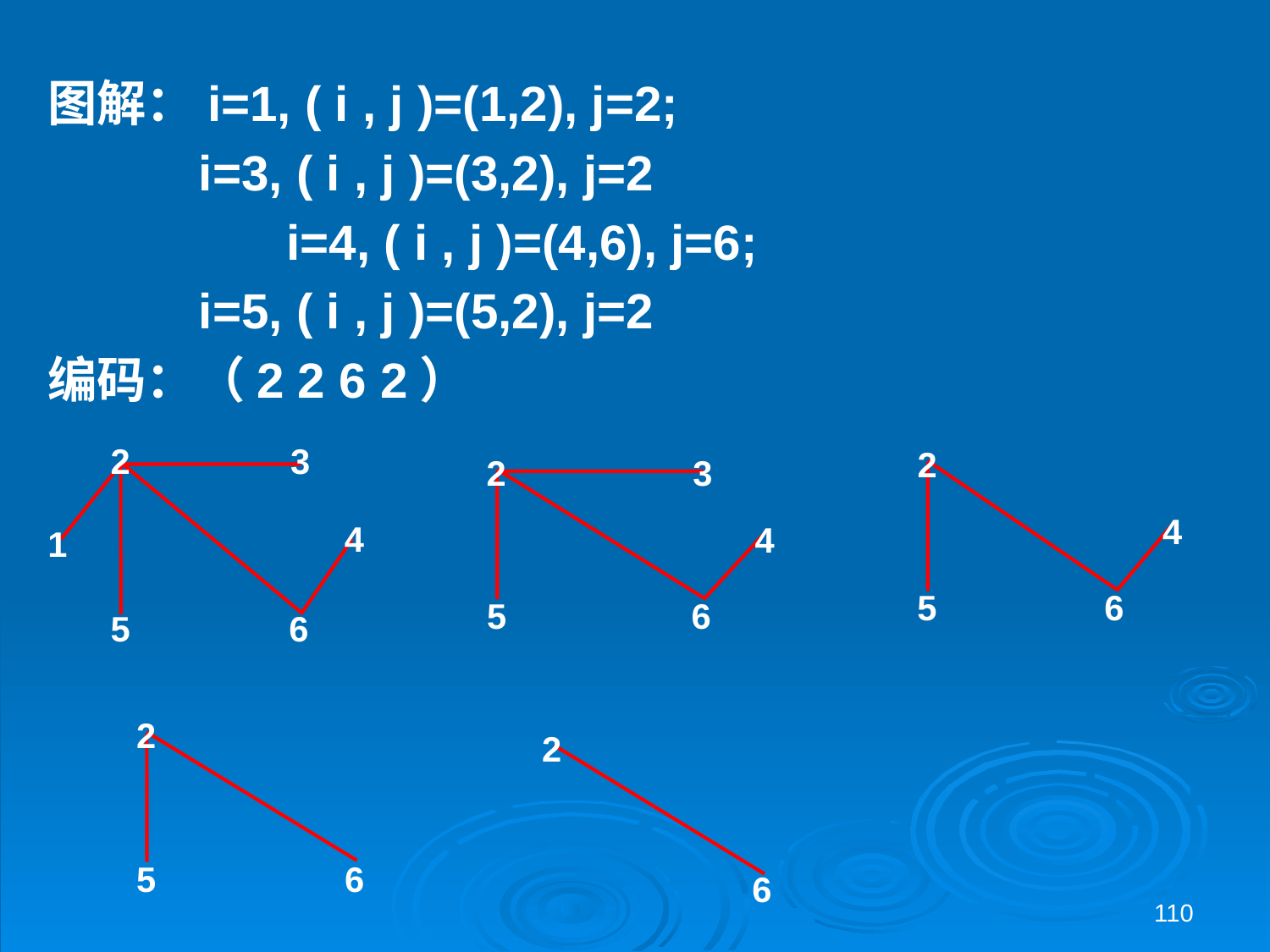

图解：i=1, ( i , j )=(1,2), j=2;
           i=3, ( i , j )=(3,2), j=2
		  i=4, ( i , j )=(4,6), j=6;
           i=5, ( i , j )=(5,2), j=2
编码：（2 2 6 2）

2
3

4
1

5
6
2

4

5
6
2
3

4

5
6
2

5
6
2

6
110